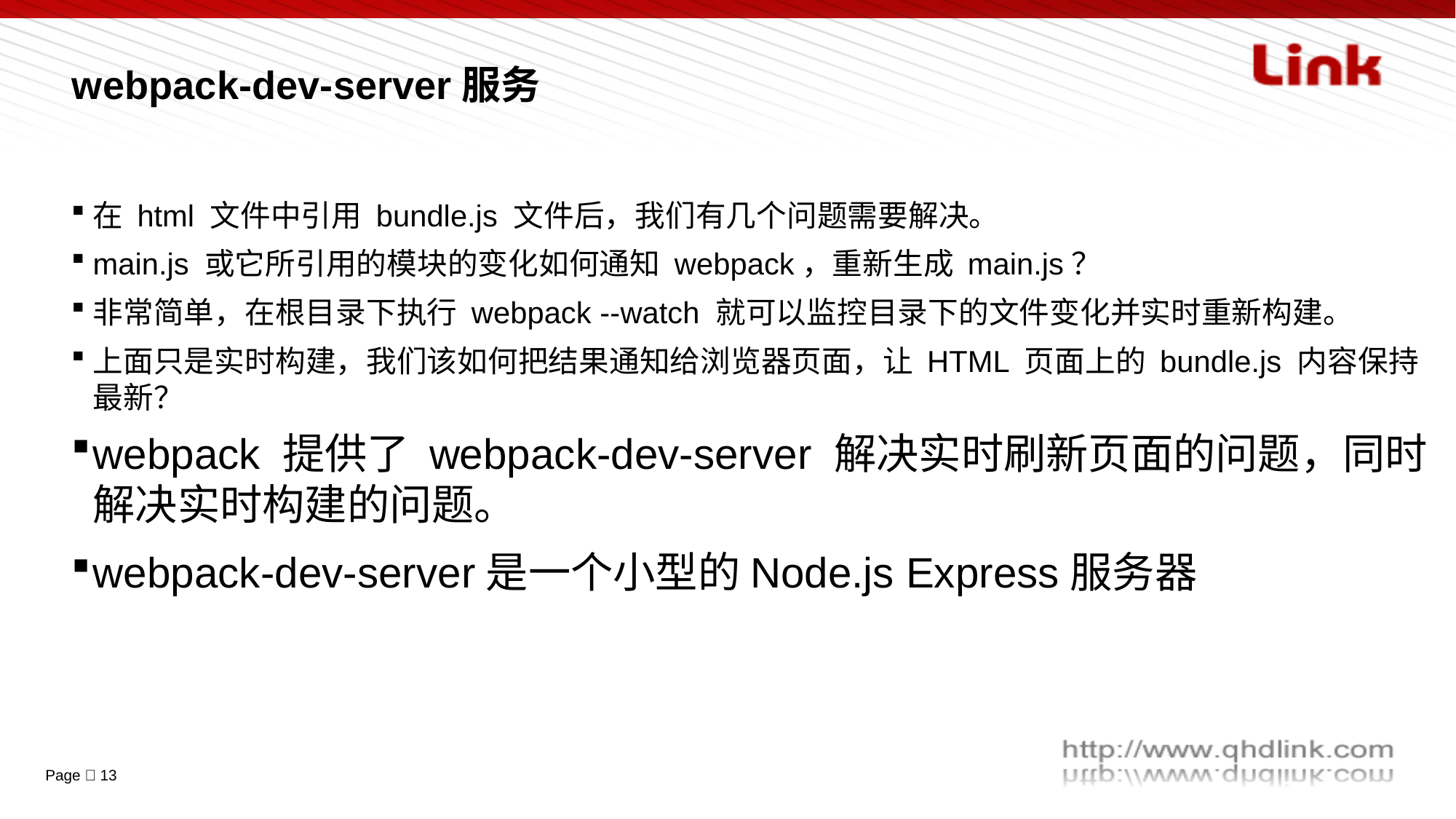

# webpack-dev-server服务
在 html 文件中引用 bundle.js 文件后，我们有几个问题需要解决。
main.js 或它所引用的模块的变化如何通知 webpack，重新生成 main.js？
非常简单，在根目录下执行 webpack --watch 就可以监控目录下的文件变化并实时重新构建。
上面只是实时构建，我们该如何把结果通知给浏览器页面，让 HTML 页面上的 bundle.js 内容保持最新？
webpack 提供了 webpack-dev-server 解决实时刷新页面的问题，同时解决实时构建的问题。
webpack-dev-server是一个小型的Node.js Express服务器